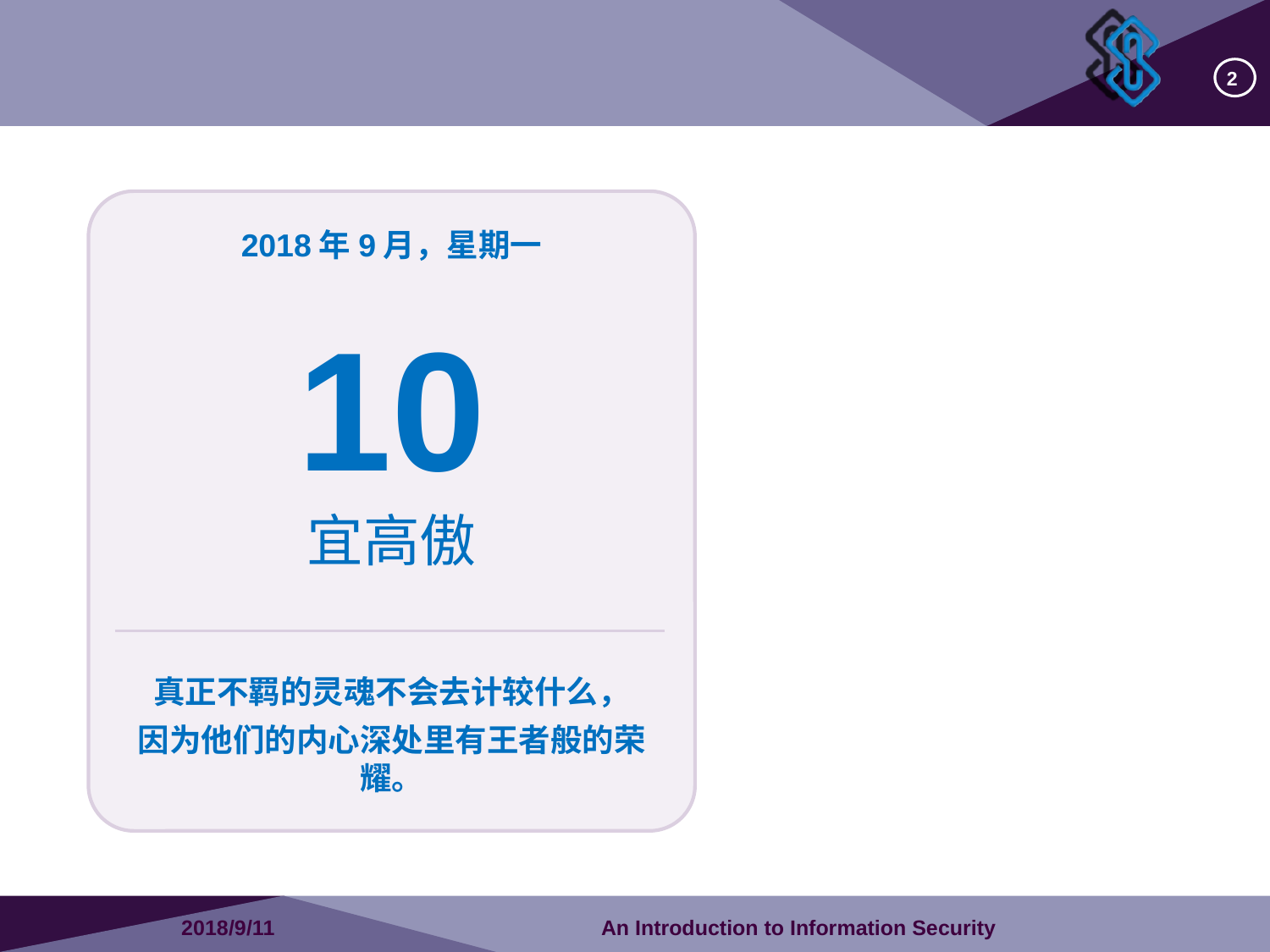

#
2

2018年9月，星期一

10
宜高傲

真正不羁的灵魂不会去计较什么，
因为他们的内心深处里有王者般的荣耀。
2018/9/11
An Introduction to Information Security